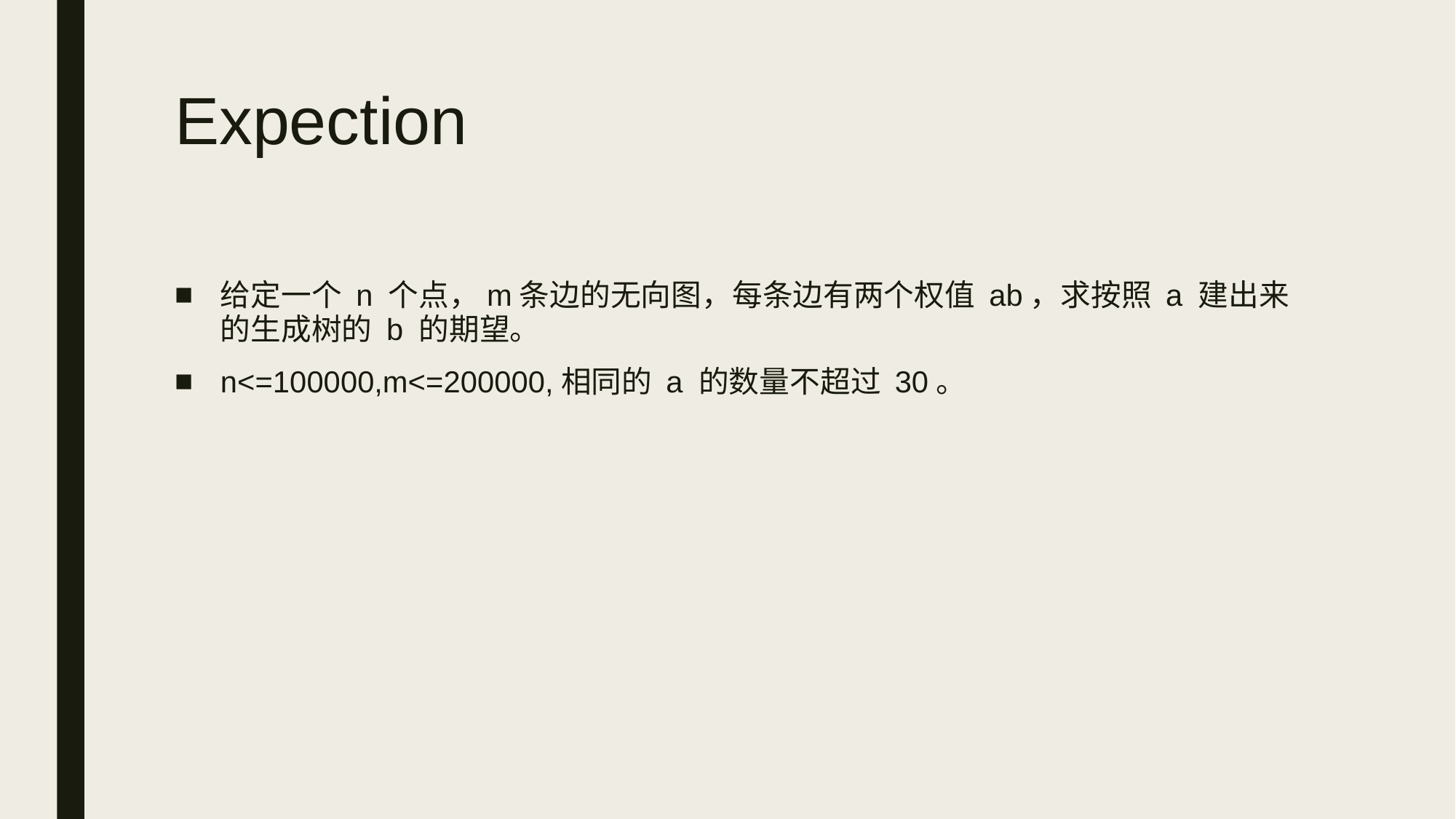

# Expection
给定一个 n 个点，m条边的无向图，每条边有两个权值 ab，求按照 a 建出来的生成树的 b 的期望。
n<=100000,m<=200000,相同的 a 的数量不超过 30。